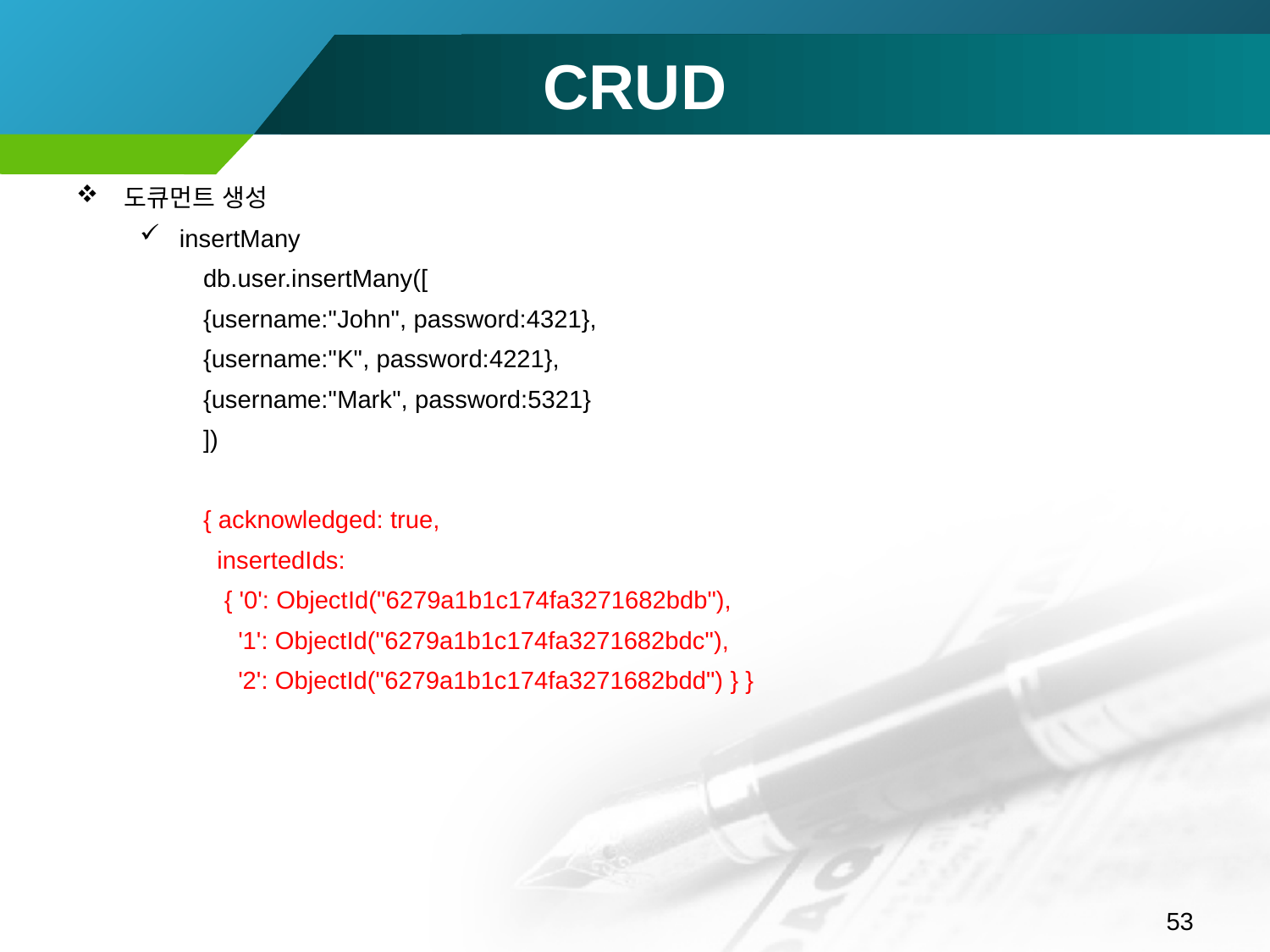

# CRUD
도큐먼트 생성
insertMany
db.user.insertMany([
{username:"John", password:4321},
{username:"K", password:4221},
{username:"Mark", password:5321}
])

{ acknowledged: true,
  insertedIds:
   { '0': ObjectId("6279a1b1c174fa3271682bdb"),
     '1': ObjectId("6279a1b1c174fa3271682bdc"),
     '2': ObjectId("6279a1b1c174fa3271682bdd") } }
53